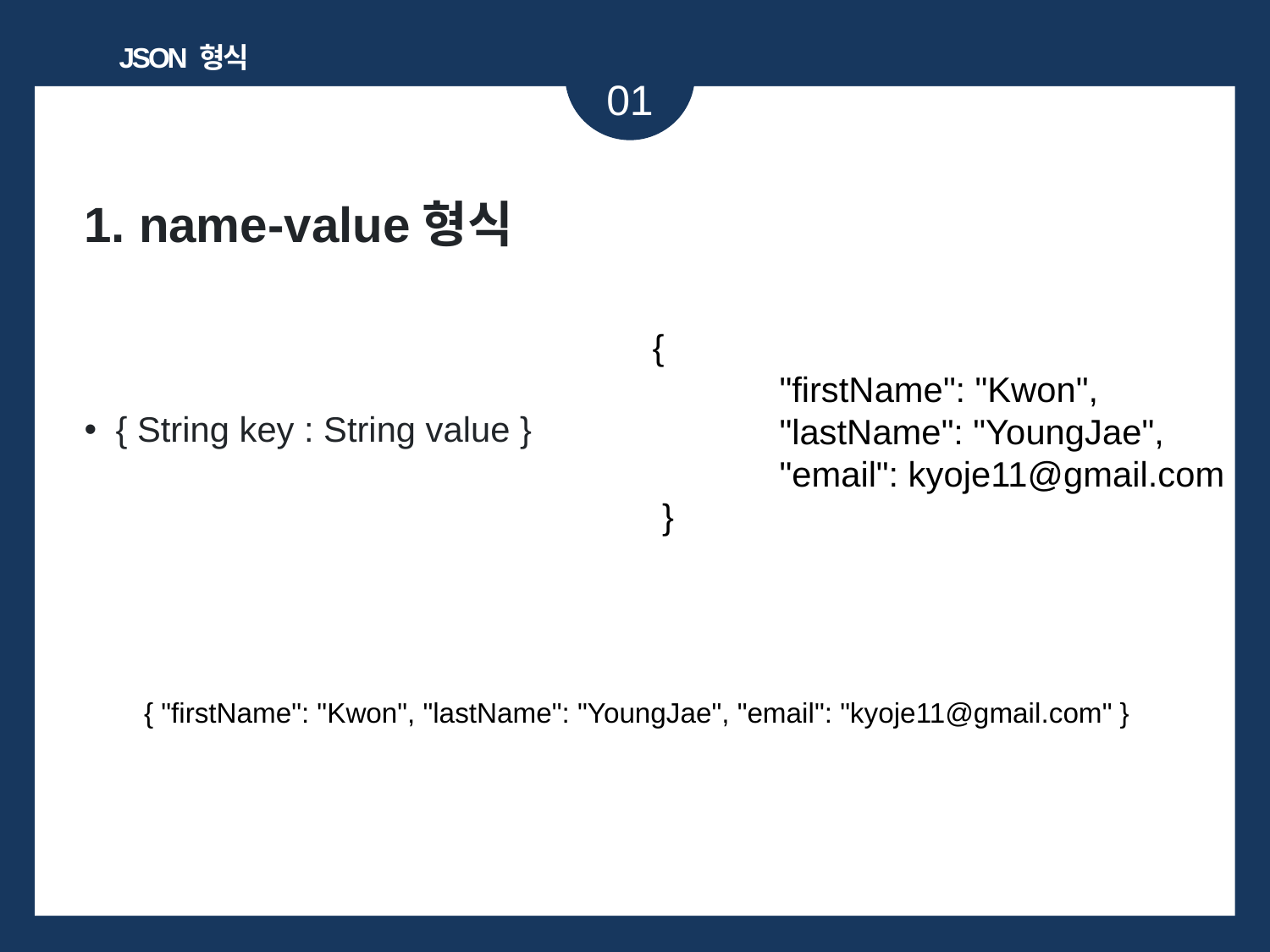

JSON 형식
01

1. name-value형식

{ String key : String value }
{
	"firstName": "Kwon",
	"lastName": "YoungJae",
	"email": kyoje11@gmail.com
 }

{ "firstName": "Kwon", "lastName": "YoungJae", "email": "kyoje11@gmail.com" }